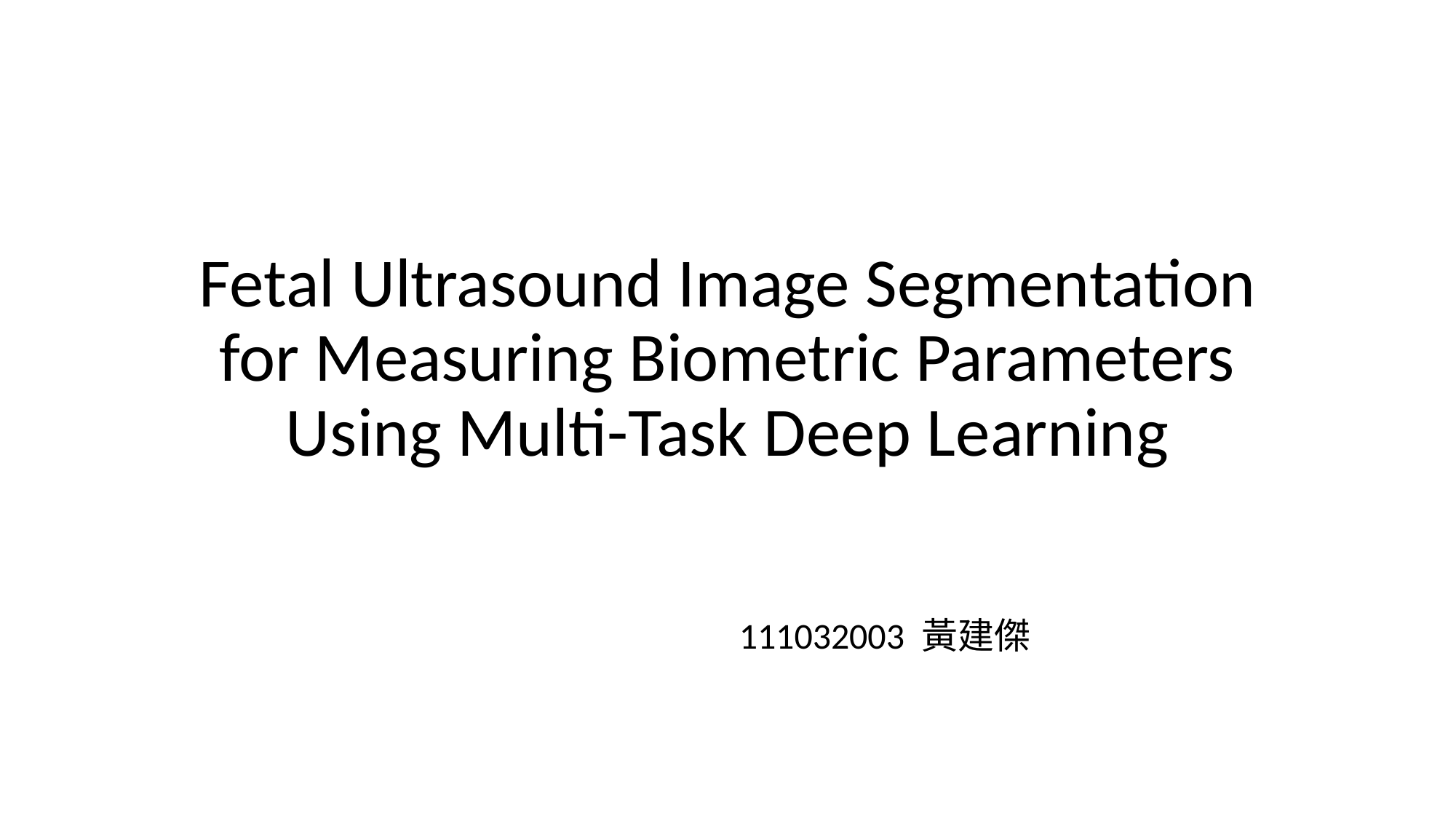

# Fetal Ultrasound Image Segmentation for Measuring Biometric Parameters Using Multi-Task Deep Learning
111032003 黃建傑